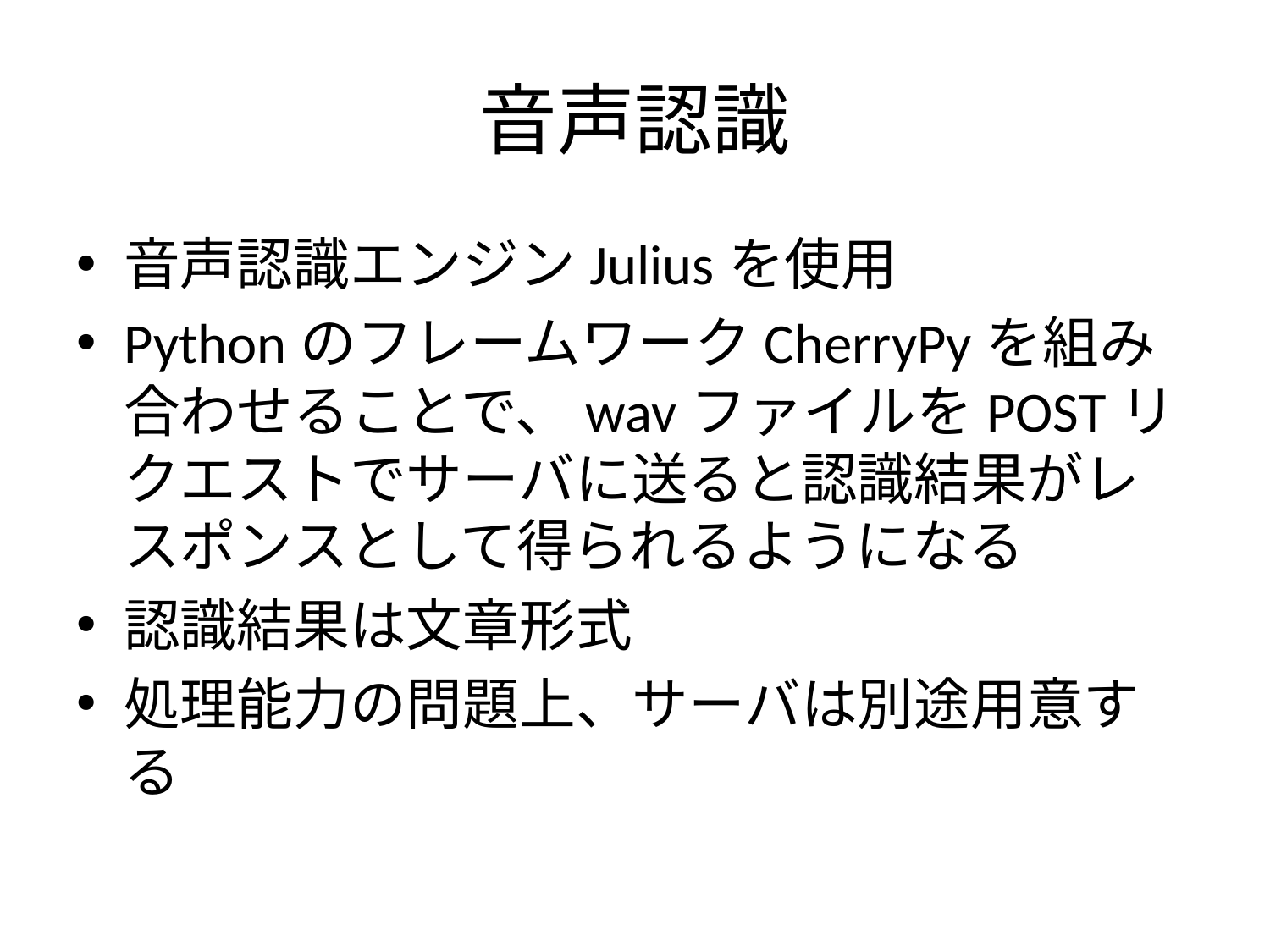

# 音声認識
音声認識エンジンJuliusを使用
PythonのフレームワークCherryPyを組み合わせることで、wavファイルをPOSTリクエストでサーバに送ると認識結果がレスポンスとして得られるようになる
認識結果は文章形式
処理能力の問題上、サーバは別途用意する